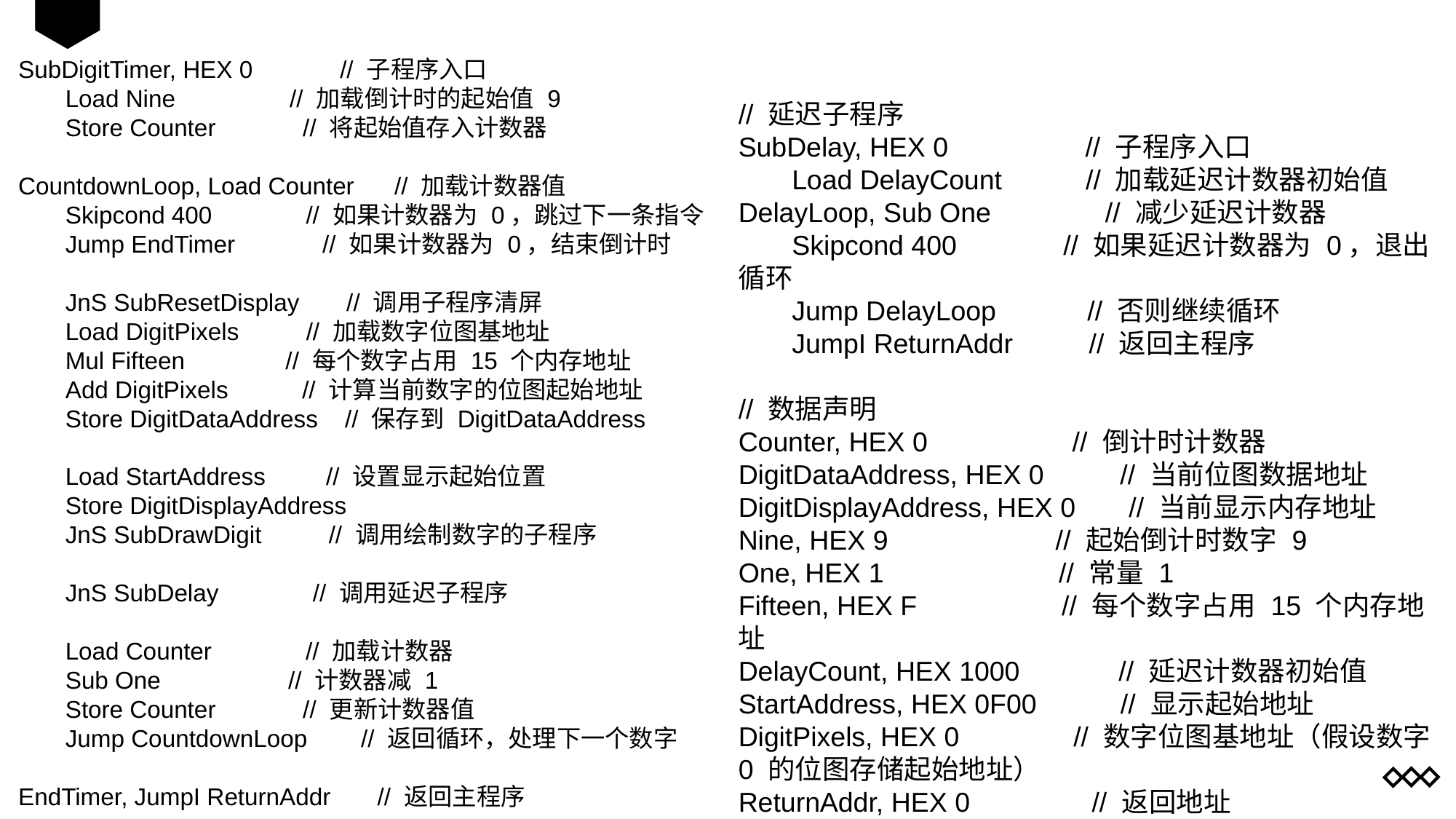

SubDigitTimer, HEX 0             // 子程序入口
       Load Nine                 // 加载倒计时的起始值 9
       Store Counter             // 将起始值存入计数器

CountdownLoop, Load Counter      // 加载计数器值
       Skipcond 400              // 如果计数器为 0，跳过下一条指令
       Jump EndTimer             // 如果计数器为 0，结束倒计时

       JnS SubResetDisplay       // 调用子程序清屏
       Load DigitPixels          // 加载数字位图基地址
       Mul Fifteen               // 每个数字占用 15 个内存地址
       Add DigitPixels           // 计算当前数字的位图起始地址
       Store DigitDataAddress    // 保存到 DigitDataAddress

       Load StartAddress         // 设置显示起始位置
       Store DigitDisplayAddress
       JnS SubDrawDigit          // 调用绘制数字的子程序

       JnS SubDelay              // 调用延迟子程序

       Load Counter              // 加载计数器
       Sub One                   // 计数器减 1
       Store Counter             // 更新计数器值
       Jump CountdownLoop        // 返回循环，处理下一个数字

EndTimer, JumpI ReturnAddr       // 返回主程序

// 延迟子程序
SubDelay, HEX 0                  // 子程序入口
       Load DelayCount           // 加载延迟计数器初始值
DelayLoop, Sub One               // 减少延迟计数器
       Skipcond 400              // 如果延迟计数器为 0，退出循环
       Jump DelayLoop            // 否则继续循环
       JumpI ReturnAddr          // 返回主程序

// 数据声明
Counter, HEX 0                   // 倒计时计数器
DigitDataAddress, HEX 0          // 当前位图数据地址
DigitDisplayAddress, HEX 0       // 当前显示内存地址
Nine, HEX 9                      // 起始倒计时数字 9
One, HEX 1                       // 常量 1
Fifteen, HEX F                   // 每个数字占用 15 个内存地址
DelayCount, HEX 1000             // 延迟计数器初始值
StartAddress, HEX 0F00           // 显示起始地址
DigitPixels, HEX 0               // 数字位图基地址（假设数字 0 的位图存储起始地址）
ReturnAddr, HEX 0                // 返回地址